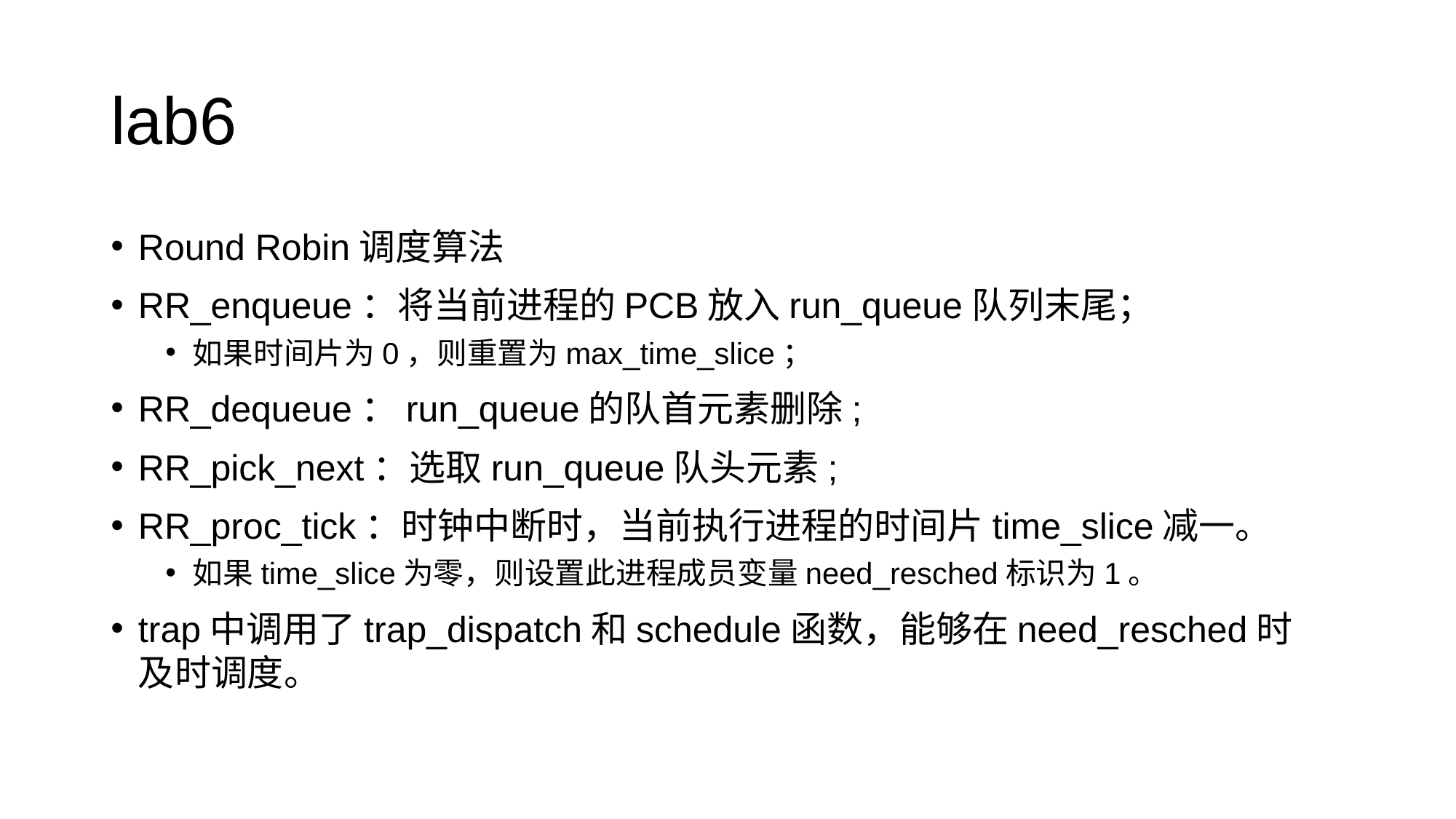

# lab6
Round Robin调度算法
RR_enqueue：将当前进程的PCB放入run_queue队列末尾；
如果时间片为0，则重置为max_time_slice；
RR_dequeue：run_queue的队首元素删除;
RR_pick_next：选取run_queue队头元素;
RR_proc_tick：时钟中断时，当前执行进程的时间片time_slice减一。
如果time_slice为零，则设置此进程成员变量need_resched标识为1。
trap中调用了trap_dispatch和schedule函数，能够在need_resched时及时调度。